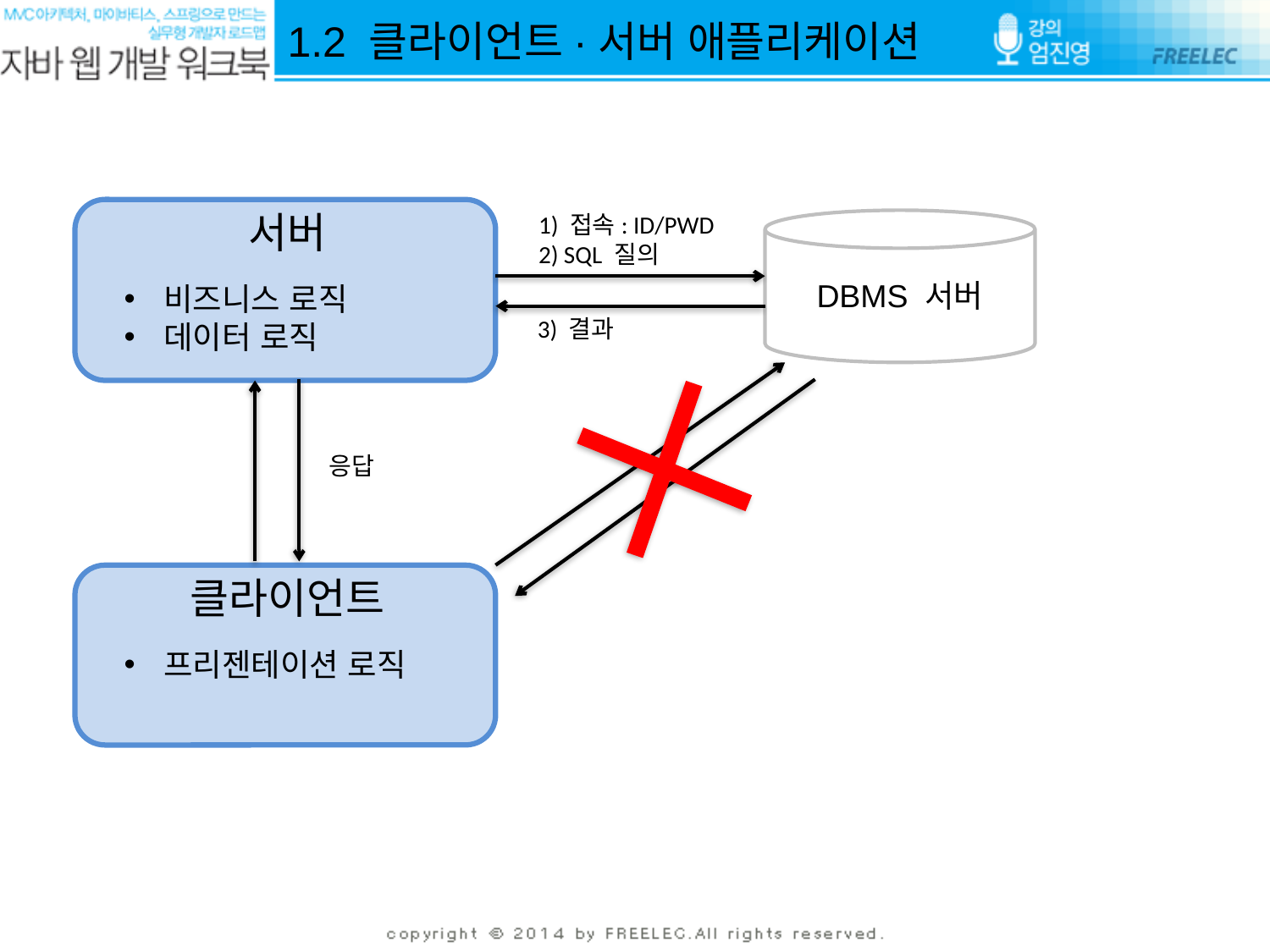

1.2 클라이언트·서버 애플리케이션
서버

1) 접속: ID/PWD
2) SQL 질의

DBMS 서버
비즈니스 로직
데이터 로직
3) 결과

응답
클라이언트

프리젠테이션 로직